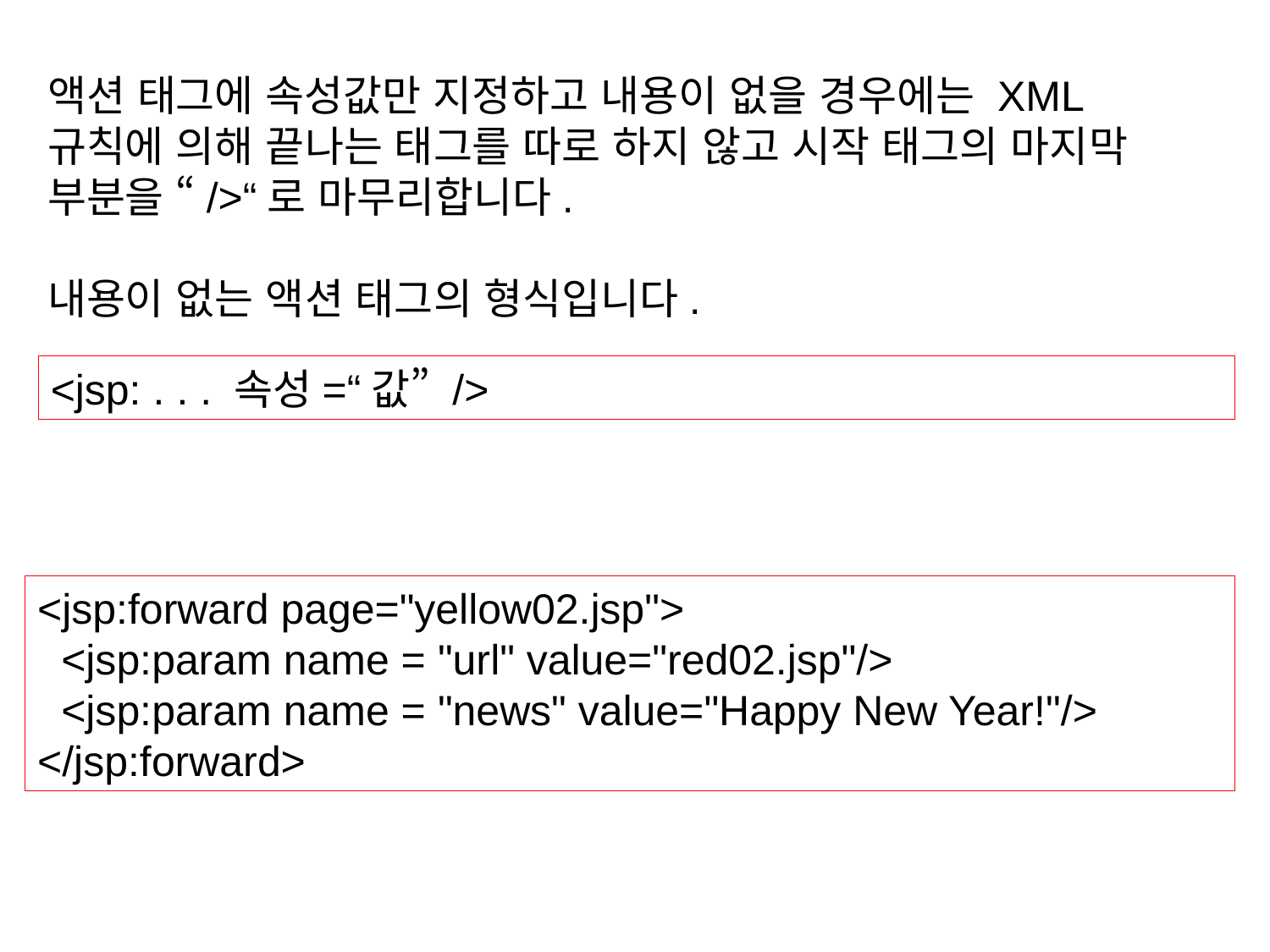

액션 태그에 속성값만 지정하고 내용이 없을 경우에는 XML 규칙에 의해 끝나는 태그를 따로 하지 않고 시작 태그의 마지막 부분을 “/>“로 마무리합니다.

내용이 없는 액션 태그의 형식입니다.
<jsp: . . . 속성=“값” />
<jsp:forward page="yellow02.jsp">
  <jsp:param name = "url" value="red02.jsp"/>
  <jsp:param name = "news" value="Happy New Year!"/>
</jsp:forward>